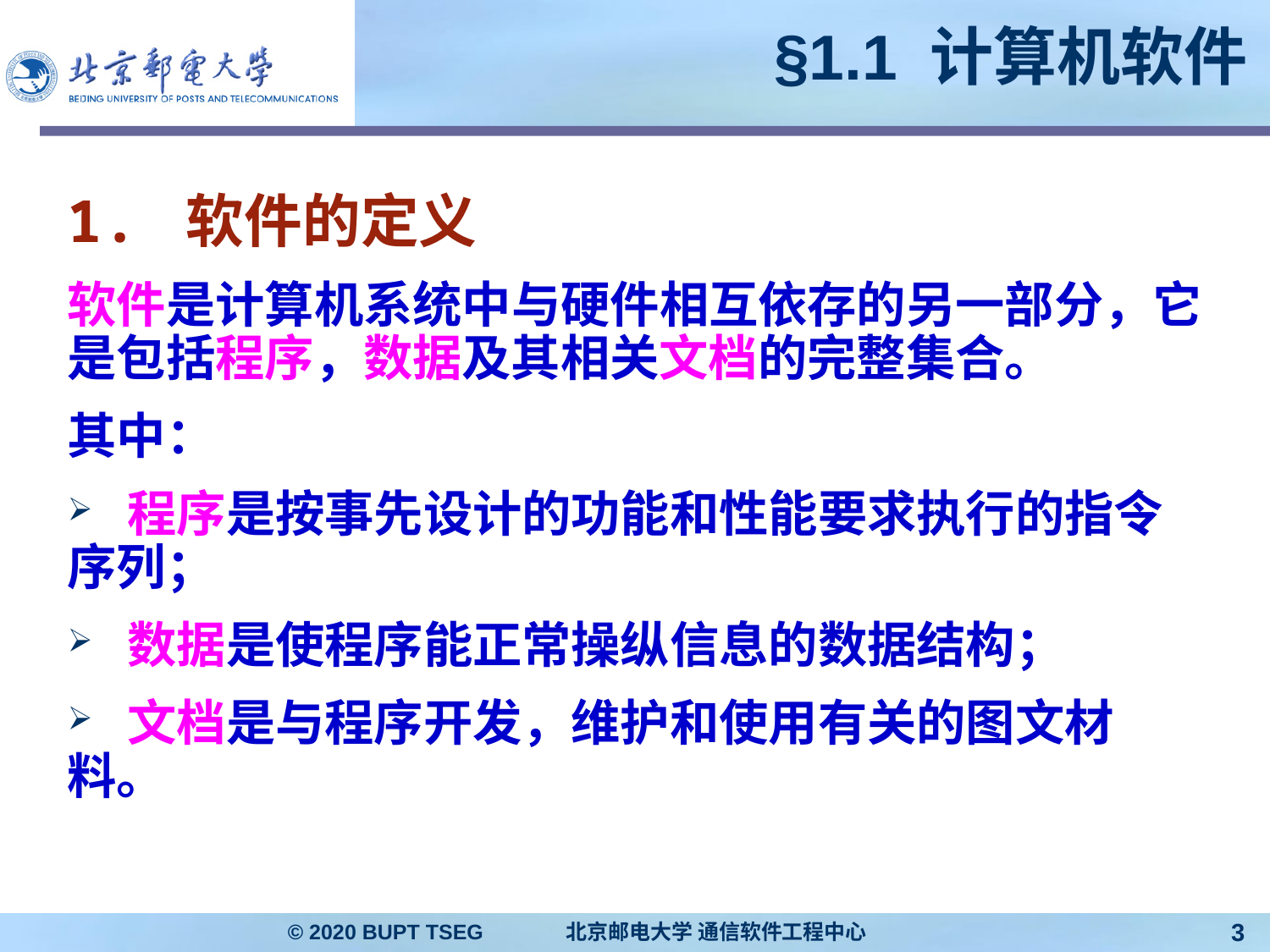

# §1.1 计算机软件
1. 软件的定义
软件是计算机系统中与硬件相互依存的另一部分，它是包括程序，数据及其相关文档的完整集合。
其中：
  程序是按事先设计的功能和性能要求执行的指令序列；
  数据是使程序能正常操纵信息的数据结构；
  文档是与程序开发，维护和使用有关的图文材料。
© 2020 BUPT TSEG             北京邮电大学 通信软件工程中心